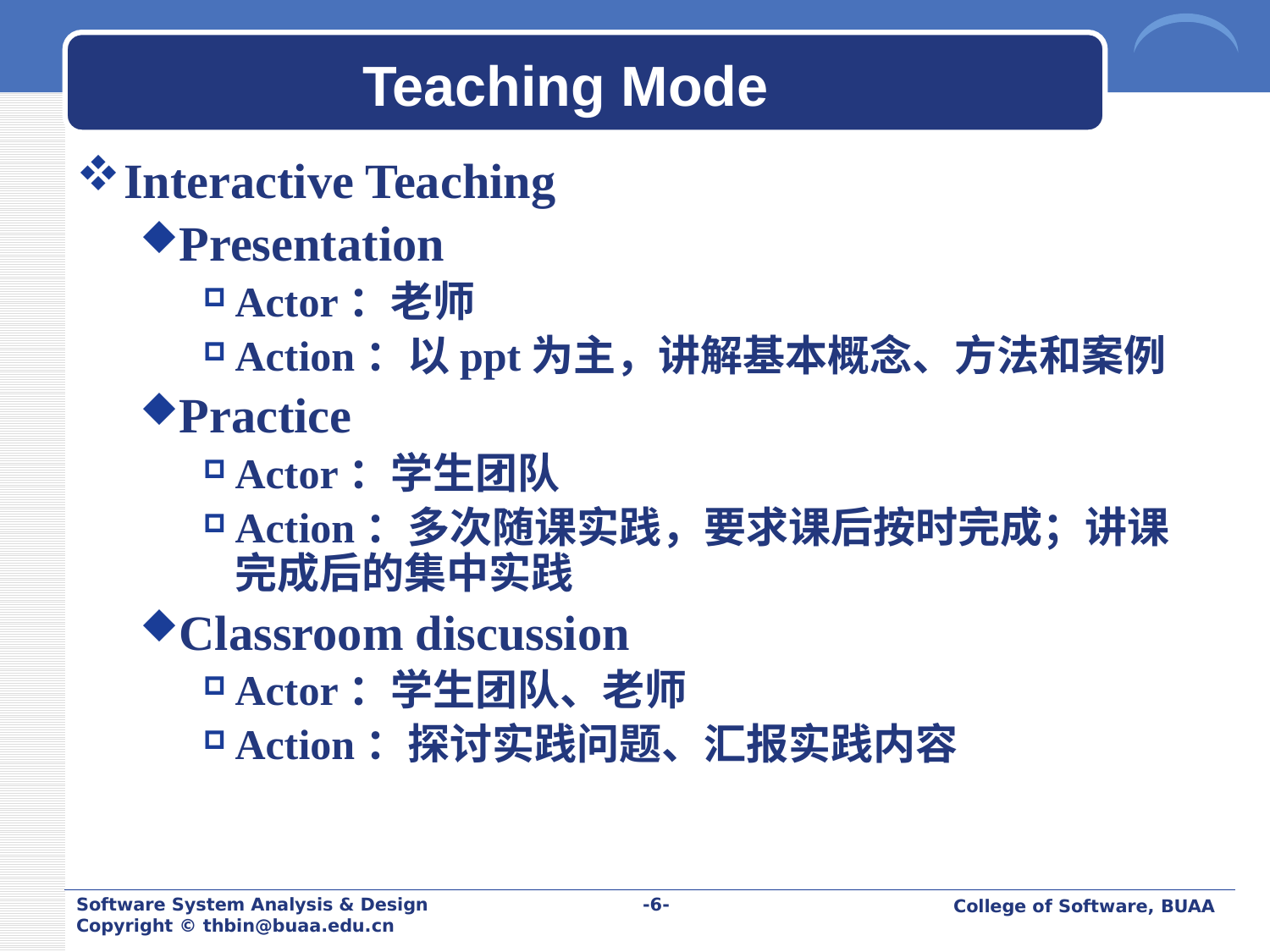

Teaching Mode
Interactive Teaching
Presentation
Actor：老师
Action：以ppt为主，讲解基本概念、方法和案例
Practice
Actor：学生团队
Action：多次随课实践，要求课后按时完成；讲课完成后的集中实践
Classroom discussion
Actor：学生团队、老师
Action：探讨实践问题、汇报实践内容

Software System Analysis & Design
Copyright © thbin@buaa.edu.cn
-6-
College of Software, BUAA